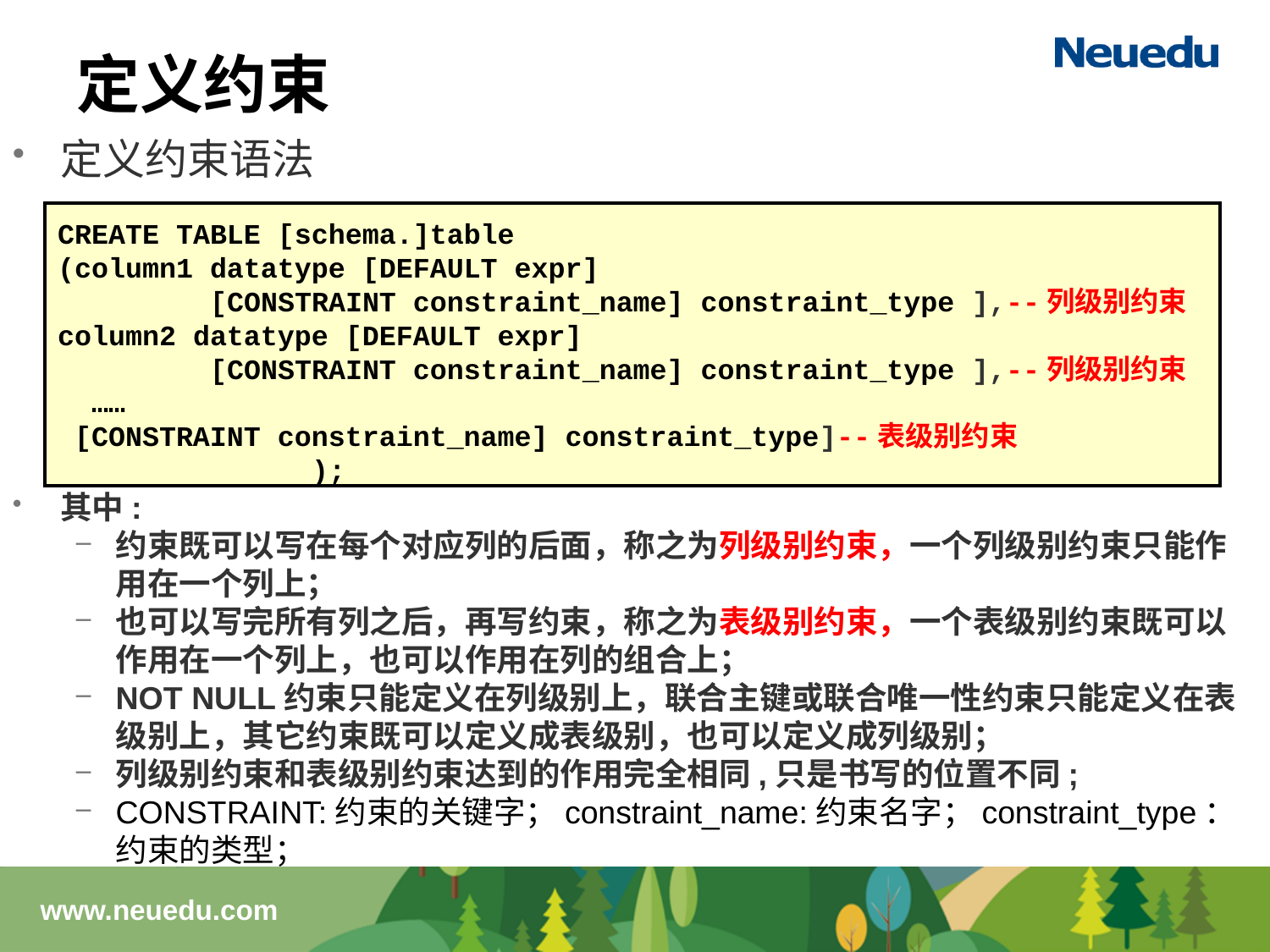

# 定义约束
定义约束语法

其中:
约束既可以写在每个对应列的后面，称之为列级别约束，一个列级别约束只能作用在一个列上；
也可以写完所有列之后，再写约束，称之为表级别约束，一个表级别约束既可以作用在一个列上，也可以作用在列的组合上；
NOT NULL约束只能定义在列级别上，联合主键或联合唯一性约束只能定义在表级别上，其它约束既可以定义成表级别，也可以定义成列级别；
列级别约束和表级别约束达到的作用完全相同,只是书写的位置不同;
CONSTRAINT:约束的关键字；constraint_name:约束名字；constraint_type：约束的类型；

CREATE TABLE [schema.]table
(column1 datatype [DEFAULT expr]
         [CONSTRAINT constraint_name] constraint_type ],--列级别约束
column2 datatype [DEFAULT expr]
         [CONSTRAINT constraint_name] constraint_type ],--列级别约束
  ……
 [CONSTRAINT constraint_name] constraint_type]--表级别约束
		);